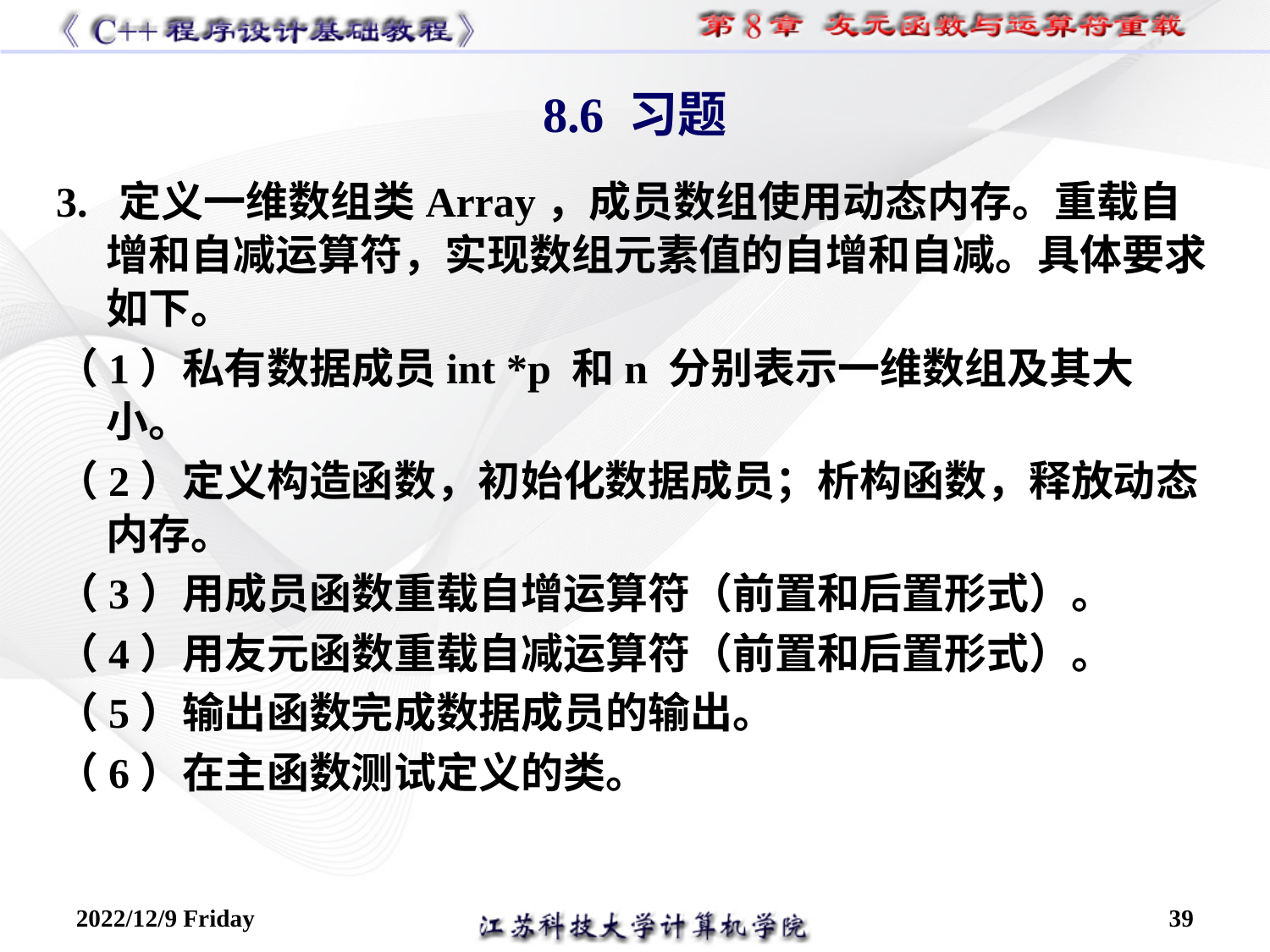

8.6 习题
3.  定义一维数组类Array，成员数组使用动态内存。重载自增和自减运算符，实现数组元素值的自增和自减。具体要求如下。
（1）私有数据成员int *p 和n 分别表示一维数组及其大小。
（2）定义构造函数，初始化数据成员；析构函数，释放动态内存。
（3）用成员函数重载自增运算符（前置和后置形式）。
（4）用友元函数重载自减运算符（前置和后置形式）。
（5）输出函数完成数据成员的输出。
（6）在主函数测试定义的类。